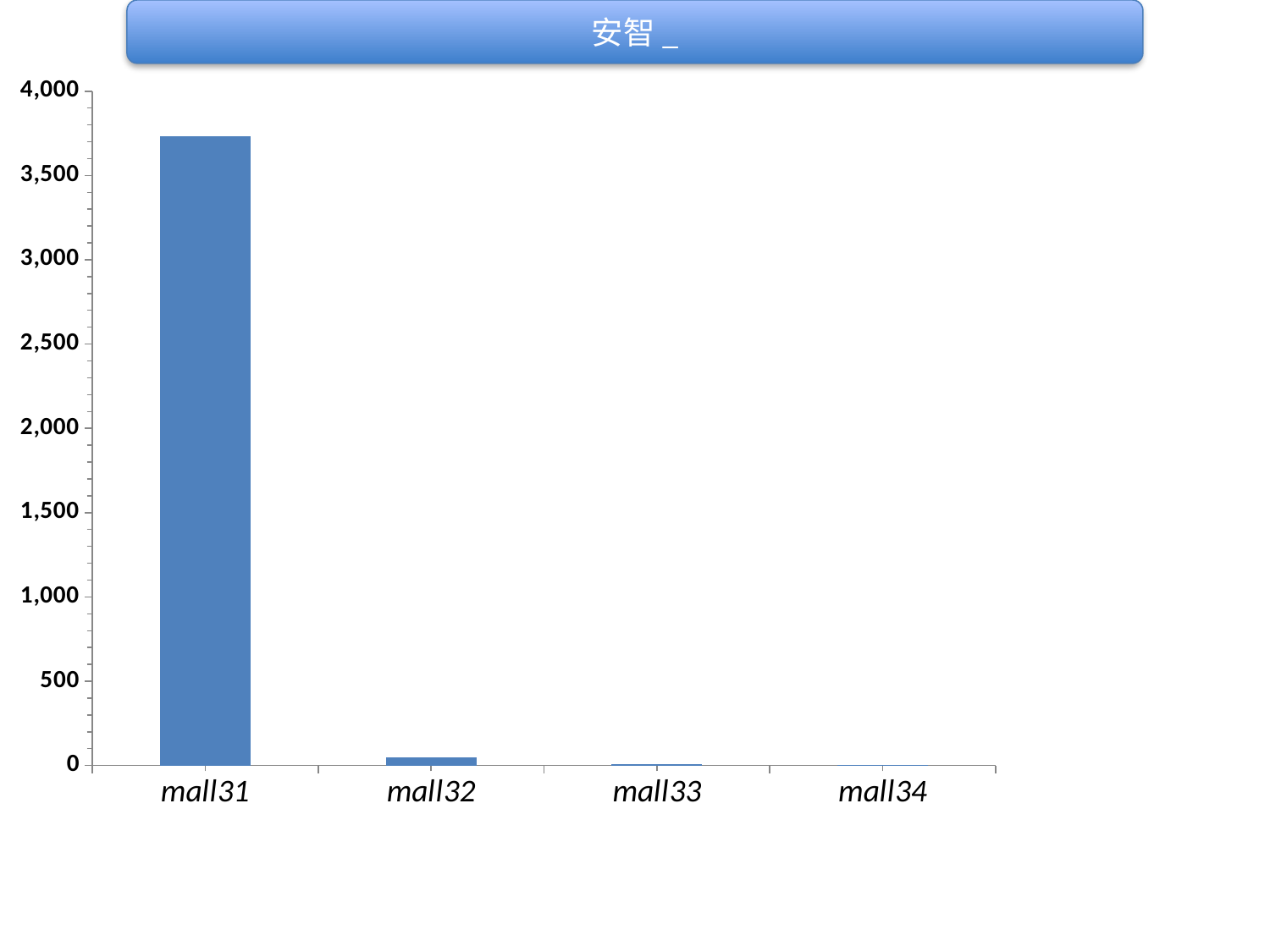

安智_

### Chart

| Category | uv |
|---|---|
| mall31 | 3735.0 |
| mall32 | 50.0 |
| mall33 | 6.0 |
| mall34 | 3.0 |